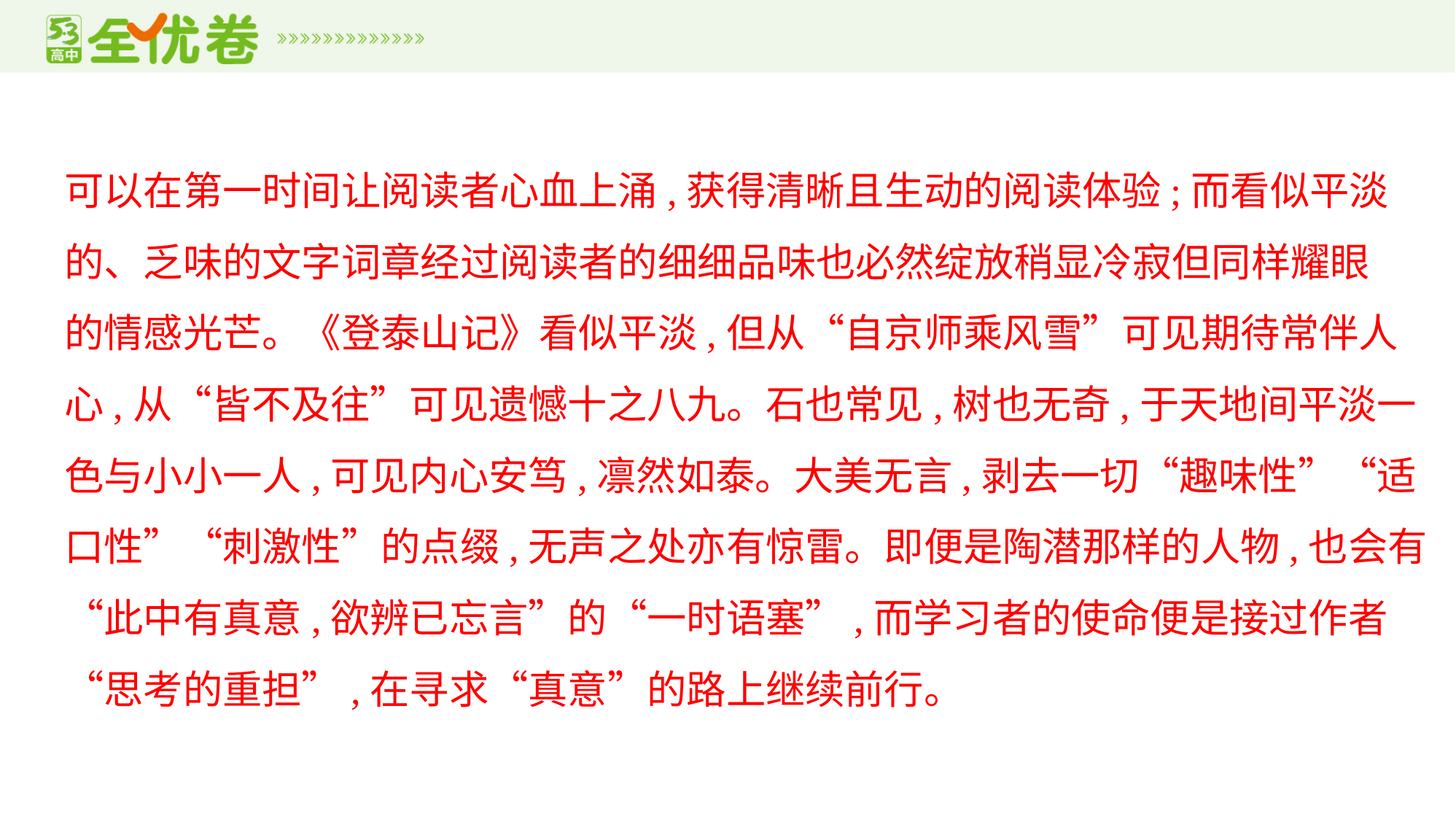

可以在第一时间让阅读者心血上涌,获得清晰且生动的阅读体验;而看似平淡
的、乏味的文字词章经过阅读者的细细品味也必然绽放稍显冷寂但同样耀眼
的情感光芒。《登泰山记》看似平淡,但从“自京师乘风雪”可见期待常伴人
心,从“皆不及往”可见遗憾十之八九。石也常见,树也无奇,于天地间平淡一
色与小小一人,可见内心安笃,凛然如泰。大美无言,剥去一切“趣味性”“适
口性”“刺激性”的点缀,无声之处亦有惊雷。即便是陶潜那样的人物,也会有
“此中有真意,欲辨已忘言”的“一时语塞”,而学习者的使命便是接过作者
“思考的重担”,在寻求“真意”的路上继续前行。